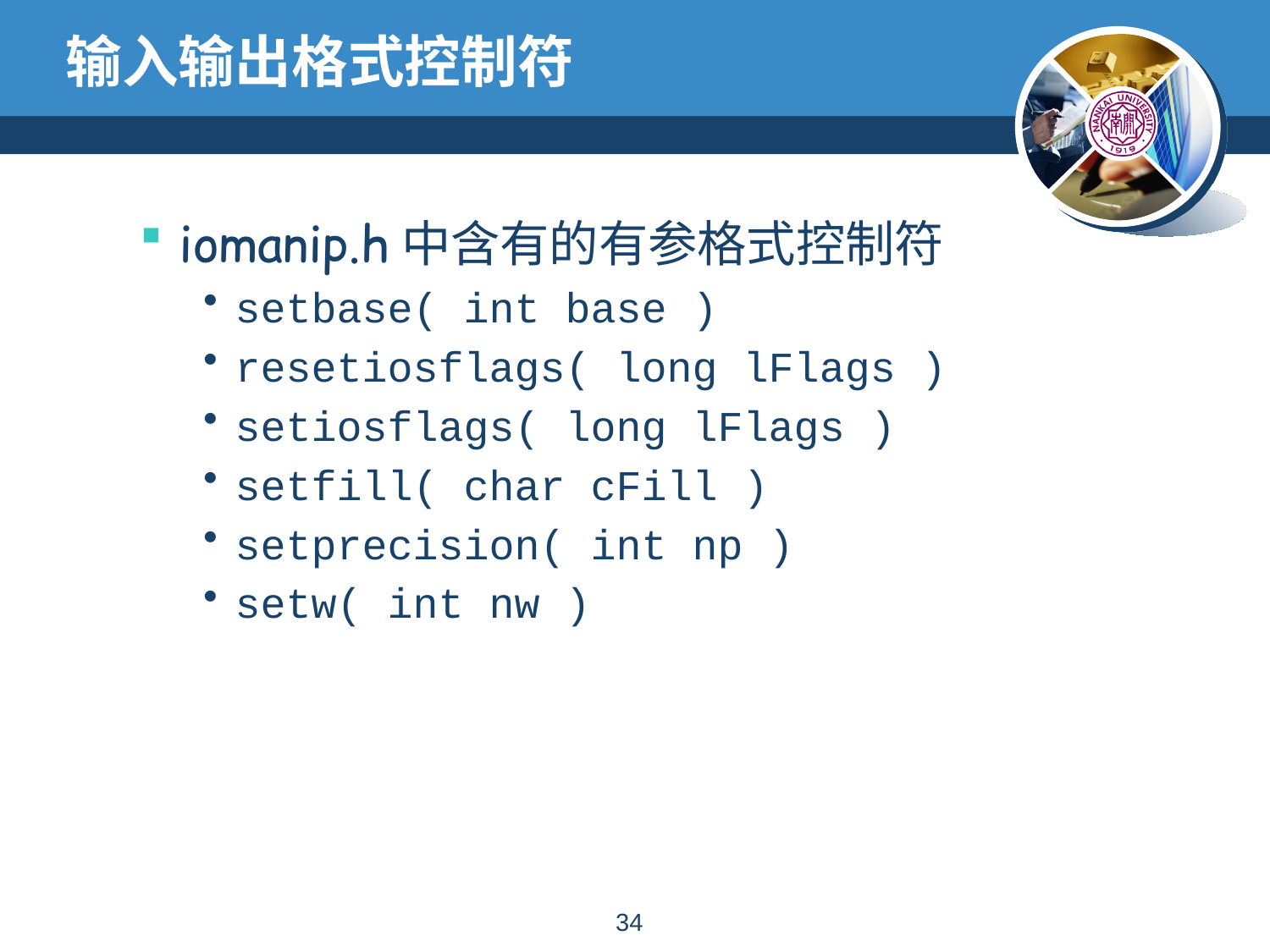

# 输入输出格式控制符
iomanip.h中含有的有参格式控制符
setbase( int base )
resetiosflags( long lFlags )
setiosflags( long lFlags )
setfill( char cFill )
setprecision( int np )
setw( int nw )
34